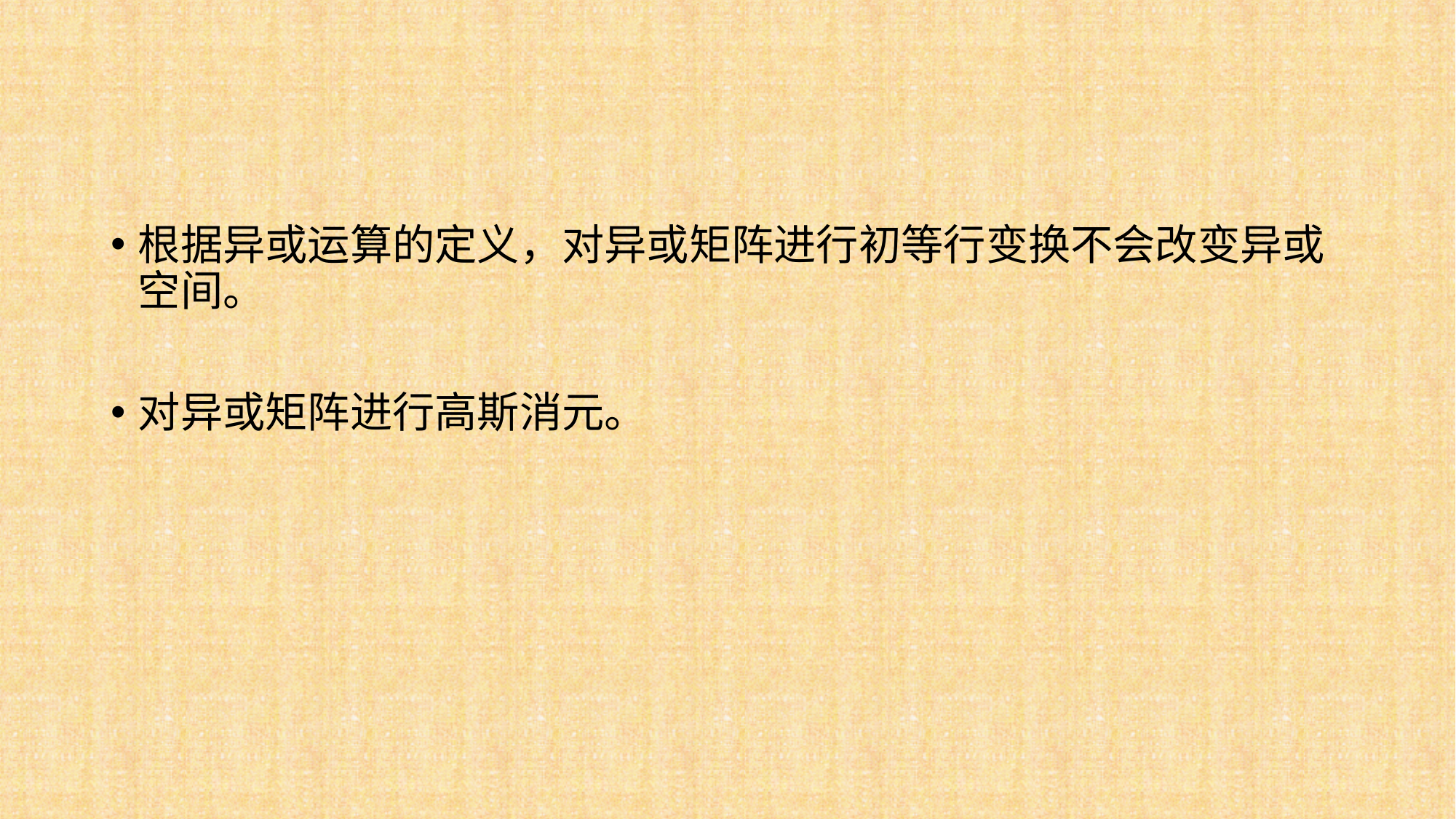

#
根据异或运算的定义，对异或矩阵进行初等行变换不会改变异或空间。

对异或矩阵进行高斯消元。